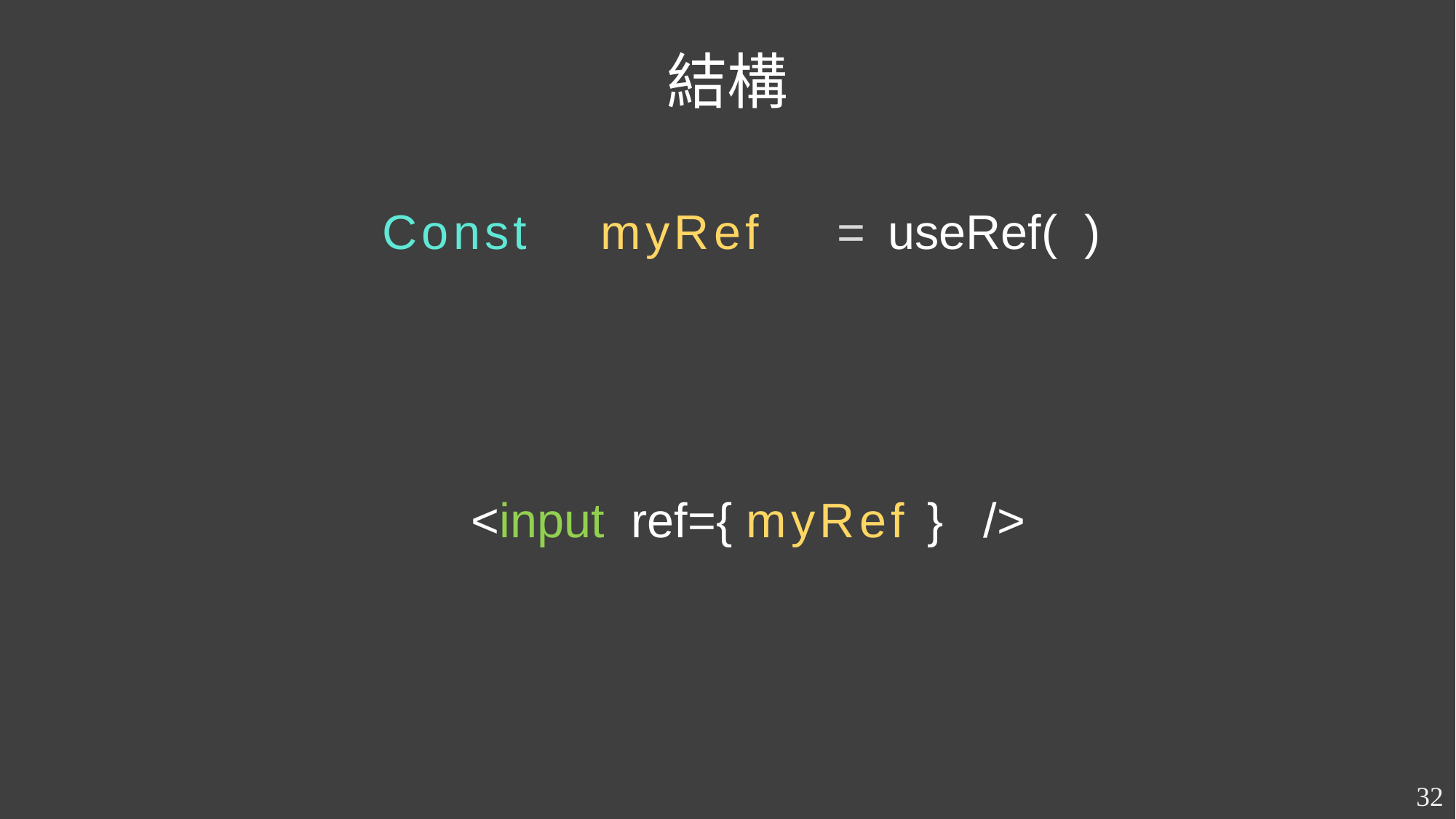

結構
Const	myRef	 = useRef(  )
<input  ref={ myRef }   />
32